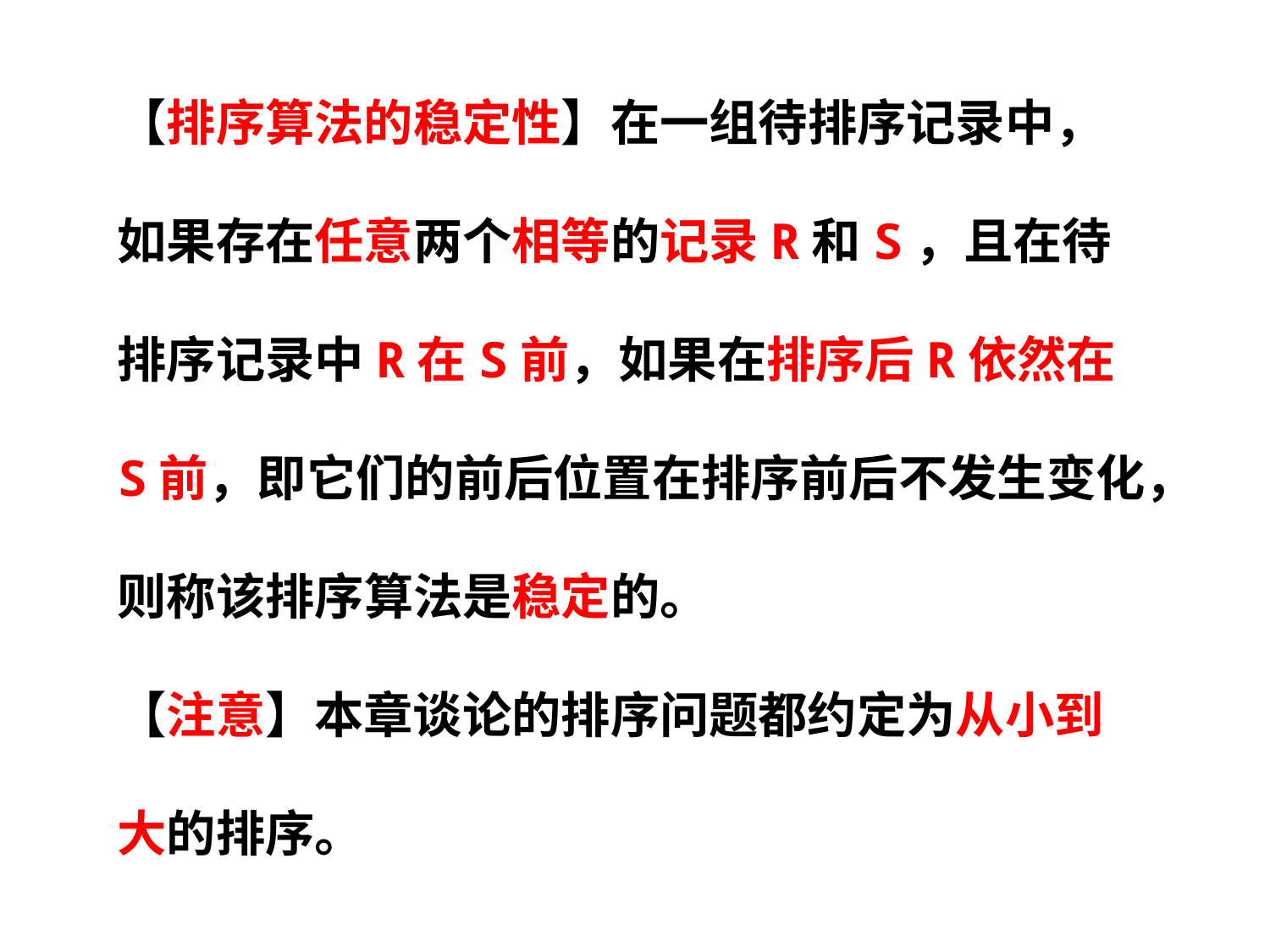

【排序算法的稳定性】在一组待排序记录中，如果存在任意两个相等的记录R和S，且在待排序记录中R在S前，如果在排序后R依然在S前，即它们的前后位置在排序前后不发生变化，则称该排序算法是稳定的。
【注意】本章谈论的排序问题都约定为从小到大的排序。